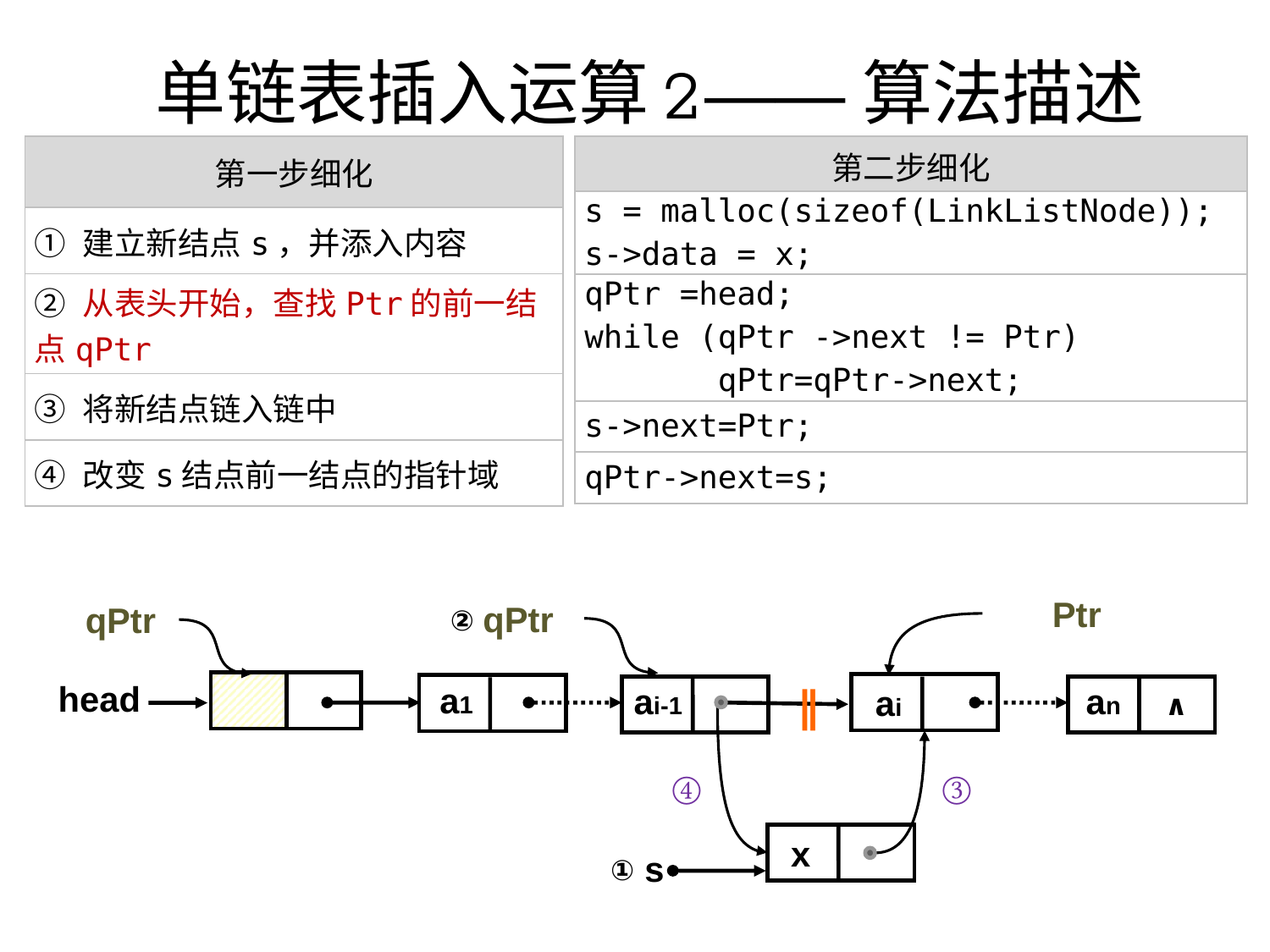

# 单链表插入运算2——算法描述
| 第一步细化 |
| --- |
| ① 建立新结点s，并添入内容 |
| ② 从表头开始，查找Ptr的前一结点qPtr |
| ③ 将新结点链入链中 |
| ④ 改变s结点前一结点的指针域 |
| 第二步细化 |
| --- |
| s = malloc(sizeof(LinkListNode)); s->data = x; |
| qPtr =head; while (qPtr ->next != Ptr) qPtr=qPtr->next; |
| s->next=Ptr; |
| qPtr->next=s; |
Ptr
qPtr
qPtr
②
head

a1
an
ai-1
∥

ai

∧

x
s

①
④
③
133